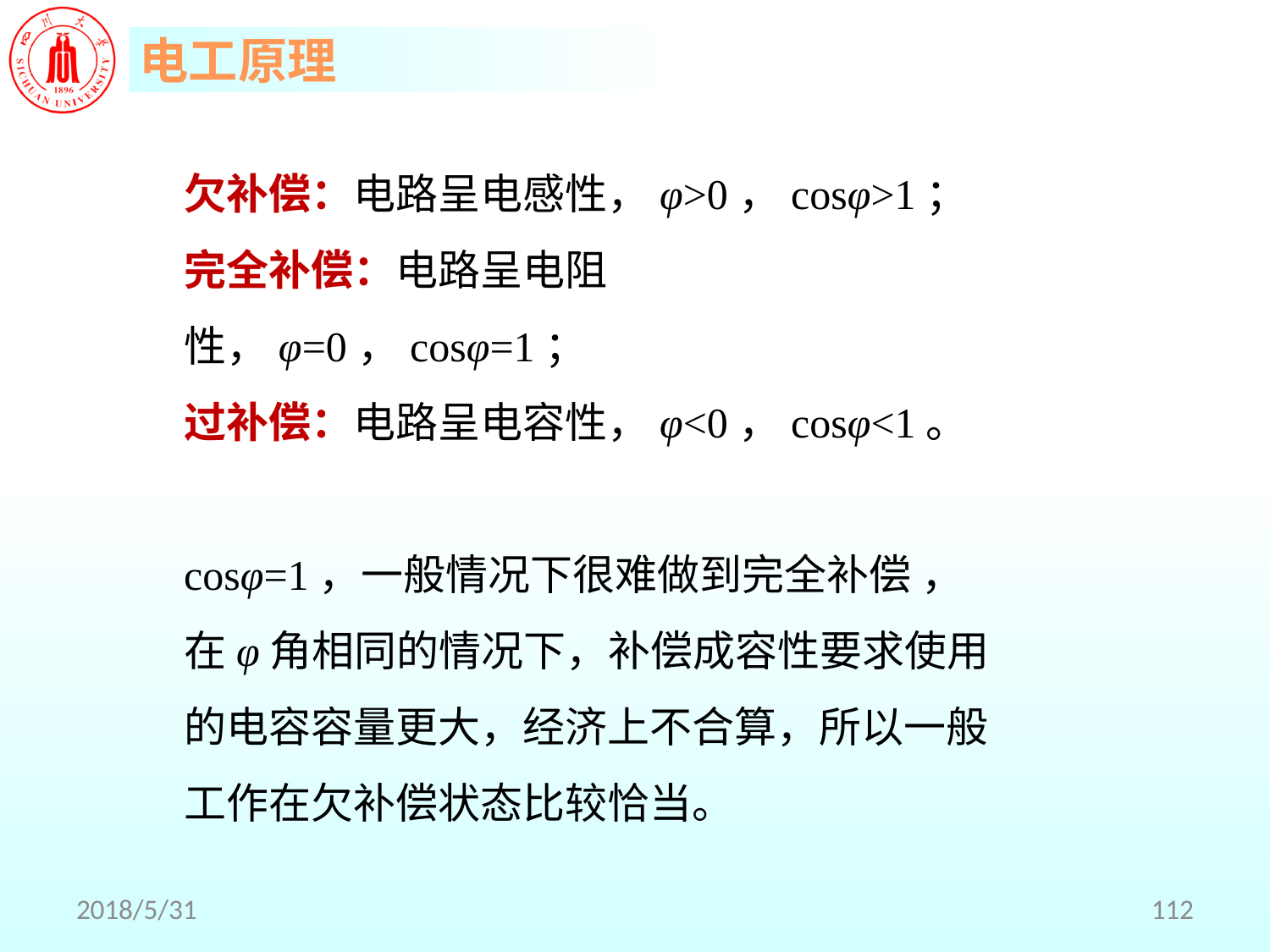

欠补偿：电路呈电感性，φ>0，cosφ>1；
完全补偿：电路呈电阻性，φ=0，cosφ=1；
过补偿：电路呈电容性，φ<0，cosφ<1。

cosφ=1，一般情况下很难做到完全补偿 ，在φ角相同的情况下，补偿成容性要求使用的电容容量更大，经济上不合算，所以一般工作在欠补偿状态比较恰当。
2018/5/31
112